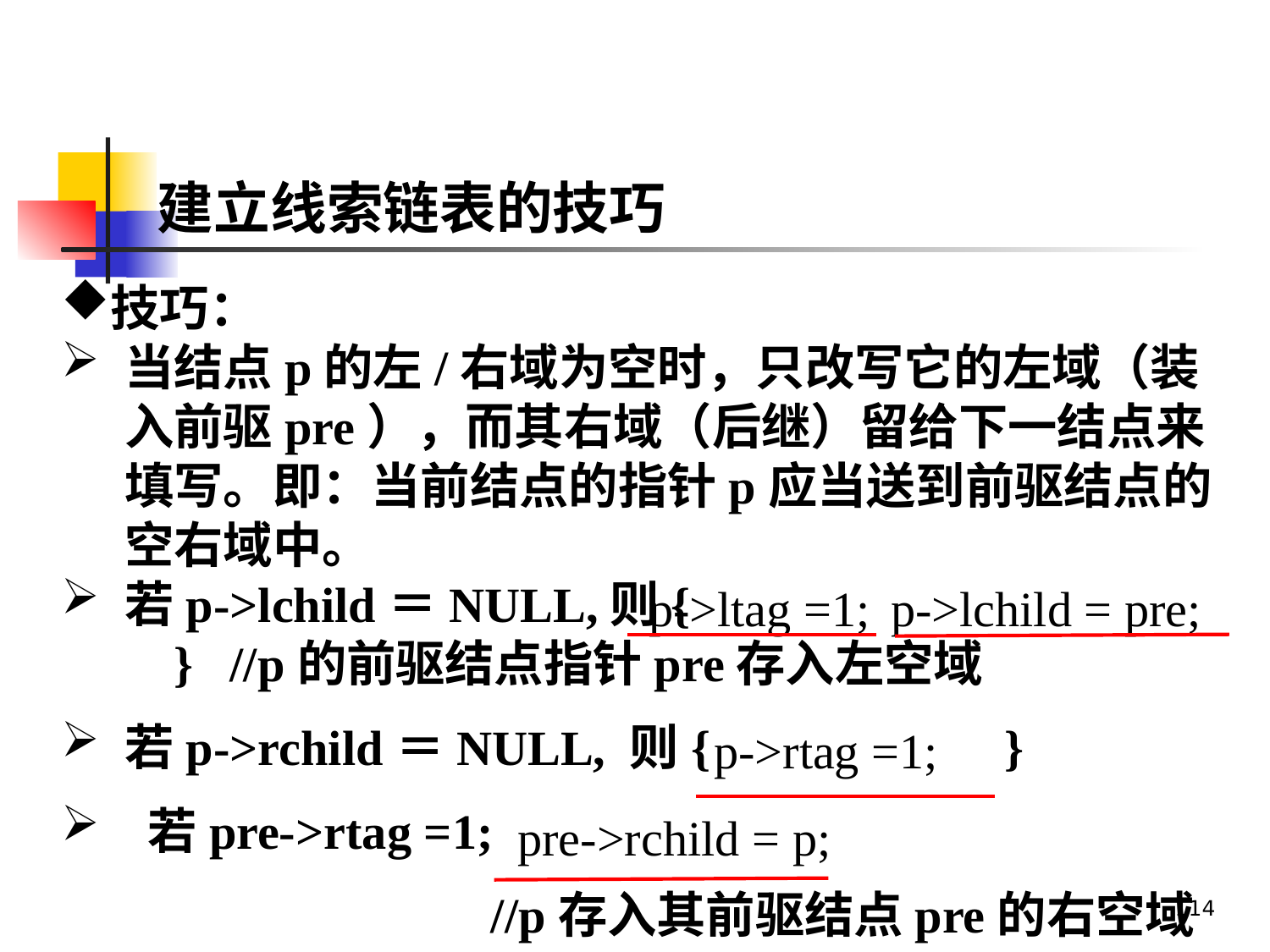

6.4 遍历二叉树和线索二叉树
建立线索链表的技巧
技巧：
当结点p的左/右域为空时，只改写它的左域（装入前驱pre），而其右域（后继）留给下一结点来填写。即：当前结点的指针p应当送到前驱结点的空右域中。
若p->lchild＝NULL,则{                                                }   //p的前驱结点指针pre存入左空域
若p->rchild＝NULL, 则{                        }
 若pre->rtag =1;
                                   //p存入其前驱结点pre的右空域

p->ltag =1;
p->lchild = pre;
p->rtag =1;
pre->rchild = p;
114